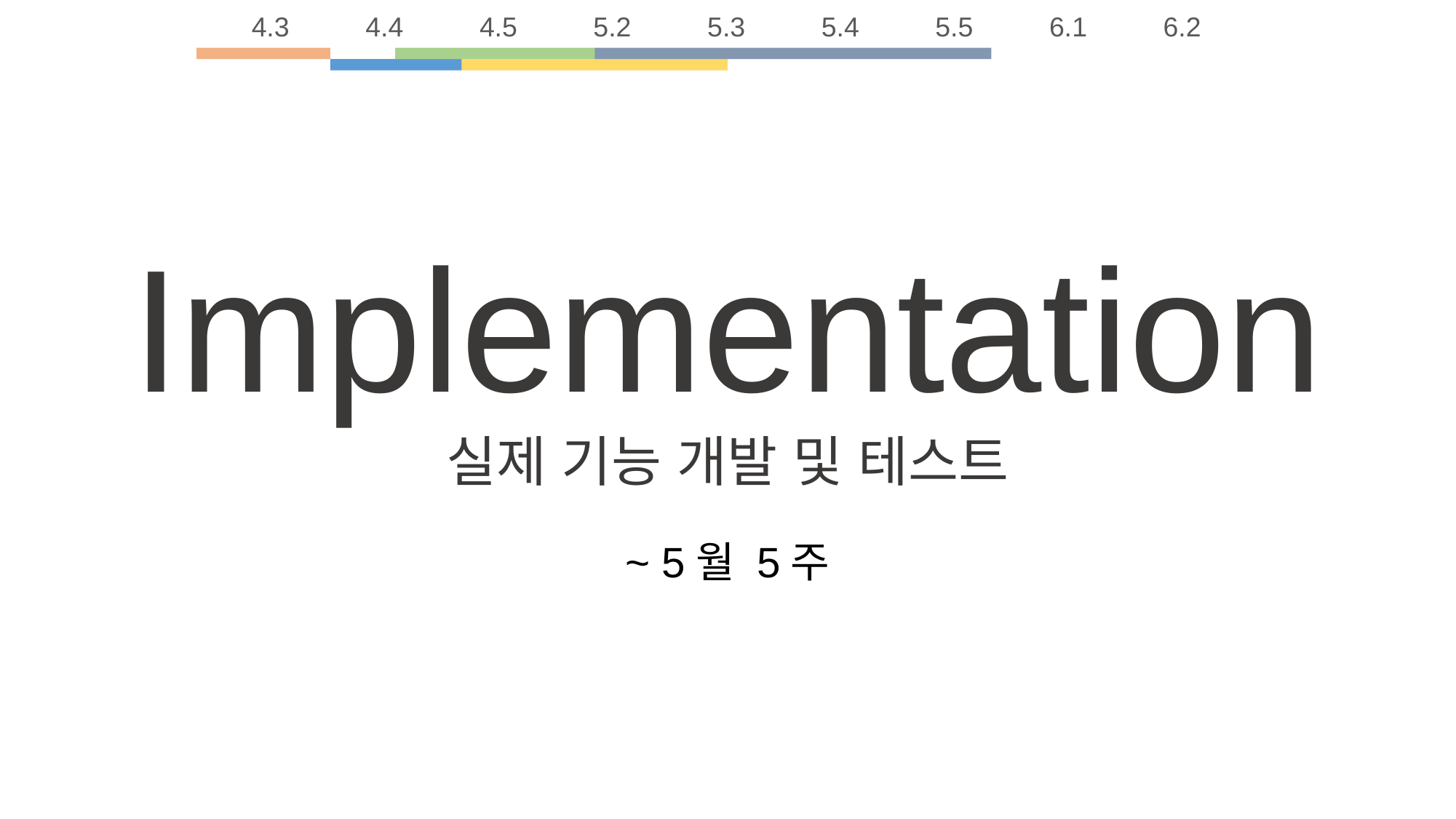

4.3          4.4          4.5          5.2          5.3          5.4          5.5          6.1          6.2

Implementation
실제 기능 개발 및 테스트
~ 5월 5주